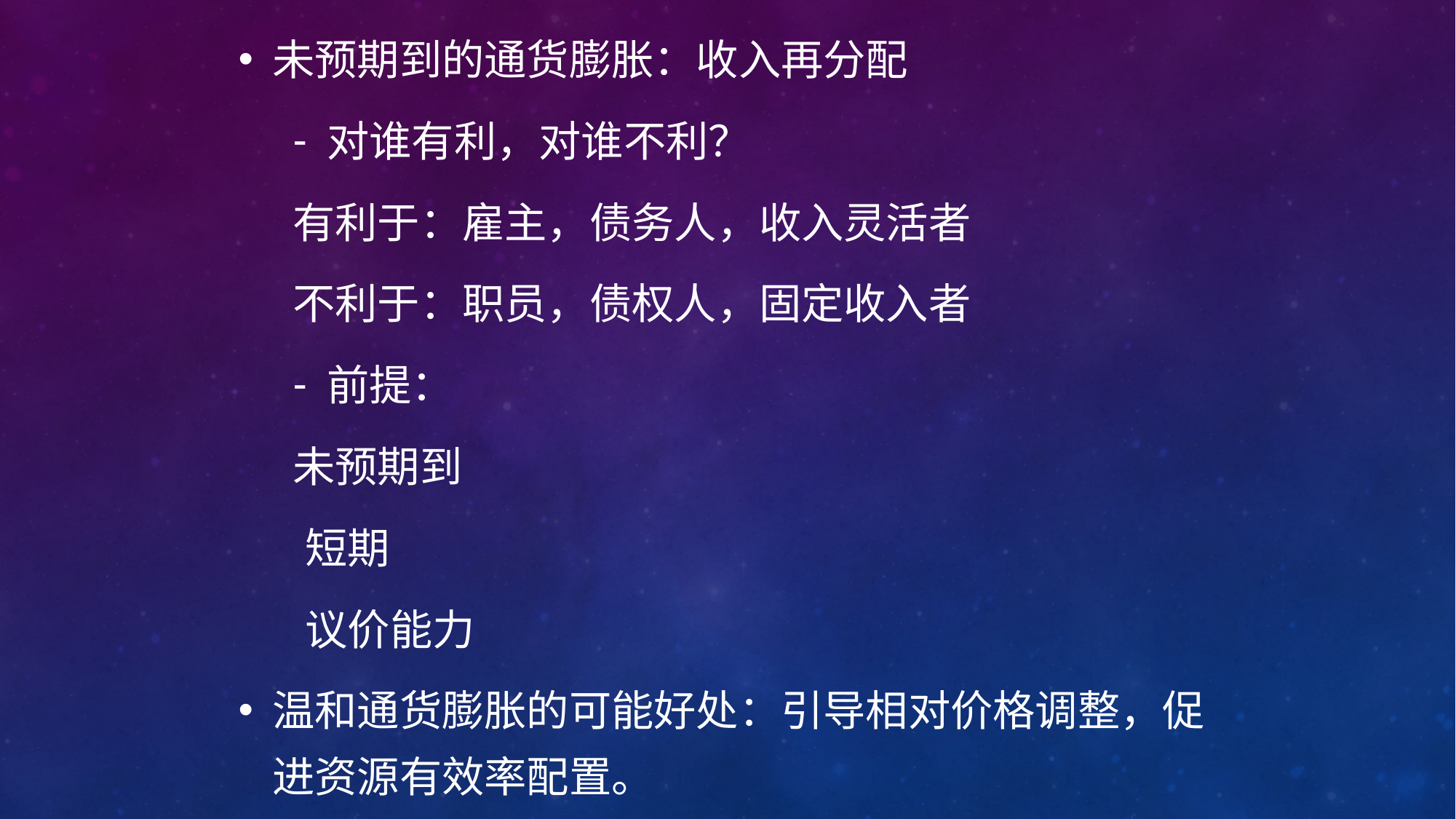

未预期到的通货膨胀：收入再分配
对谁有利，对谁不利？
有利于：雇主，债务人，收入灵活者
不利于：职员，债权人，固定收入者
前提：
未预期到
      短期
      议价能力
温和通货膨胀的可能好处：引导相对价格调整，促进资源有效率配置。